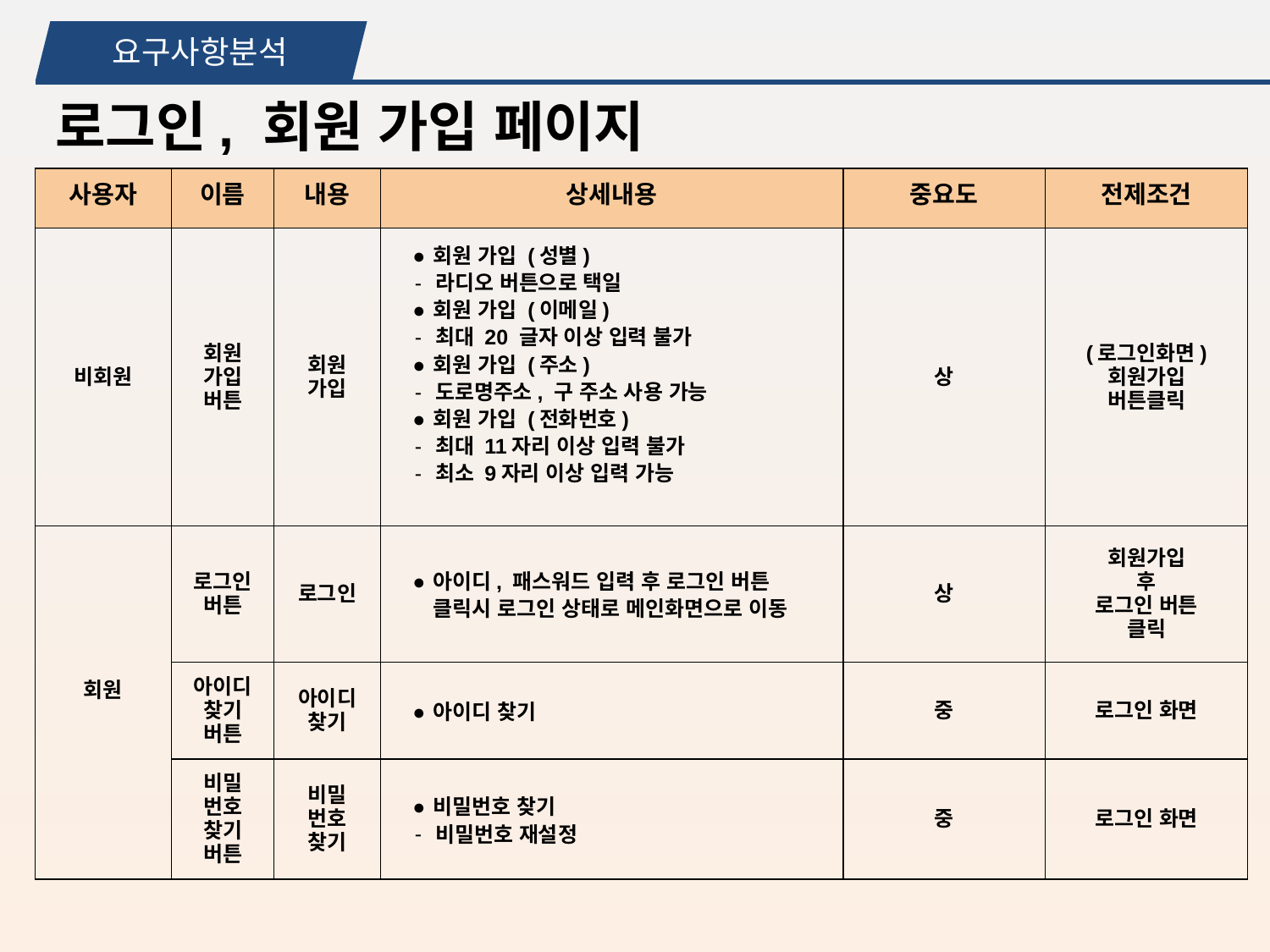

요구사항분석

로그인, 회원 가입 페이지
| 사용자 | 이름 | 내용 | 상세내용 | 중요도 | 전제조건 |
| --- | --- | --- | --- | --- | --- |
| 비회원 | 회원 가입 버튼 | 회원 가입 | 회원 가입 (성별) 라디오 버튼으로 택일 회원 가입 (이메일) 최대 20 글자 이상 입력 불가 회원 가입 (주소) 도로명주소, 구 주소 사용 가능 회원 가입 (전화번호) 최대 11자리 이상 입력 불가 최소 9자리 이상 입력 가능 | 상 | (로그인화면) 회원가입 버튼클릭 |
| 회원 | 로그인 버튼 | 로그인 | 아이디, 패스워드 입력 후 로그인 버튼 클릭시 로그인 상태로 메인화면으로 이동 | 상 | 회원가입 후 로그인 버튼 클릭 |
|  | 아이디 찾기 버튼 | 아이디 찾기 | 아이디 찾기 | 중 | 로그인 화면 |
|  | 비밀 번호 찾기 버튼 | 비밀 번호 찾기 | 비밀번호 찾기 비밀번호 재설정 | 중 | 로그인 화면 |